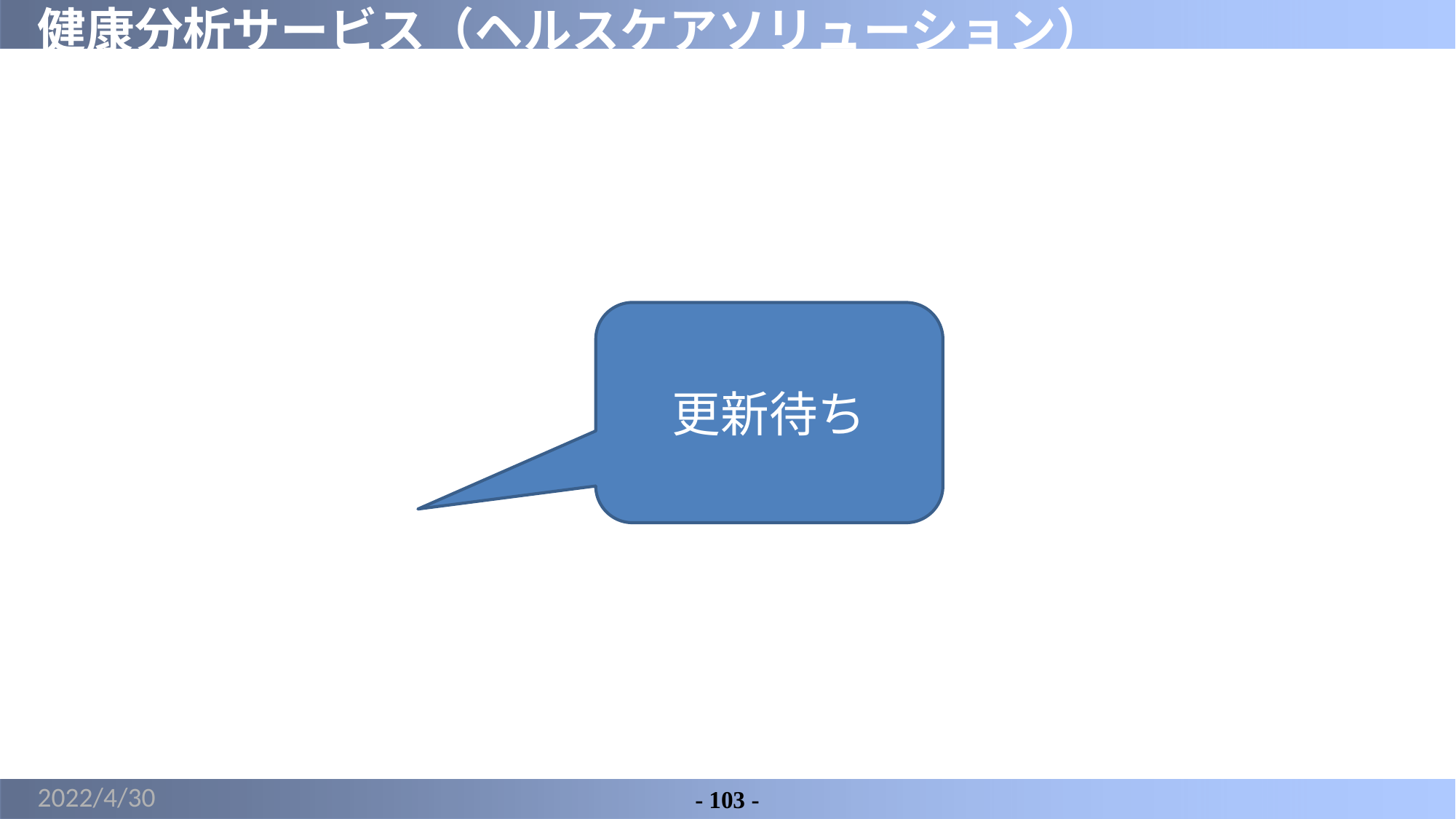

# 健康分析サービス（ヘルスケアソリューション）
更新待ち
2022/4/30
- 103 -